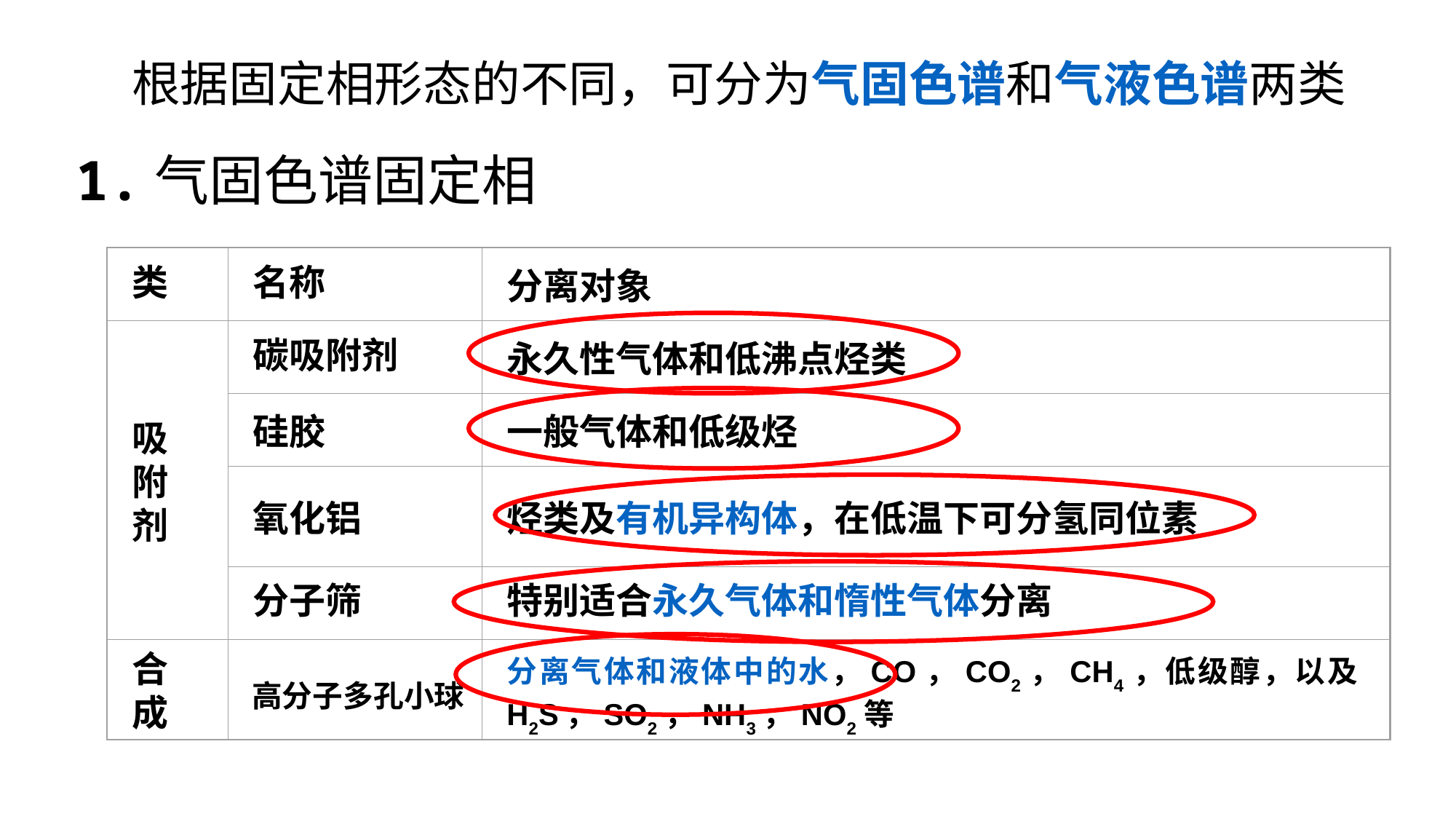

根据固定相形态的不同，可分为气固色谱和气液色谱两类
1.气固色谱固定相

类

名称

分离对象

吸附剂

碳吸附剂

永久性气体和低沸点烃类

硅胶

一般气体和低级烃

氧化铝

烃类及有机异构体，在低温下可分氢同位素

分子筛

特别适合永久气体和惰性气体分离

合成

高分子多孔小球

分离气体和液体中的水，CO，CO2，CH4，低级醇，以及H2S，SO2，NH3，NO2等